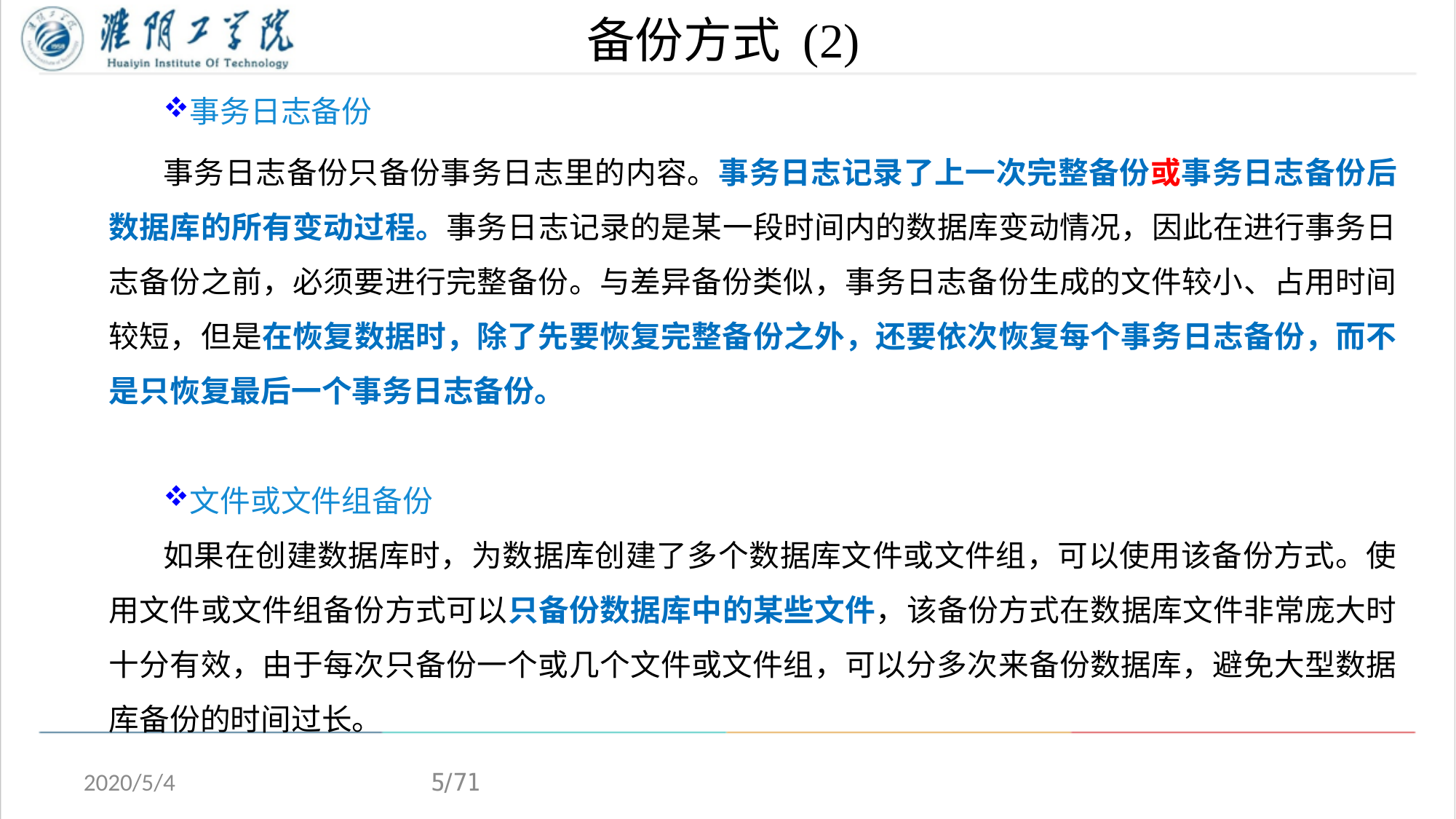

# 备份方式 (2)
事务日志备份
事务日志备份只备份事务日志里的内容。事务日志记录了上一次完整备份或事务日志备份后数据库的所有变动过程。事务日志记录的是某一段时间内的数据库变动情况，因此在进行事务日志备份之前，必须要进行完整备份。与差异备份类似，事务日志备份生成的文件较小、占用时间较短，但是在恢复数据时，除了先要恢复完整备份之外，还要依次恢复每个事务日志备份，而不是只恢复最后一个事务日志备份。

文件或文件组备份
如果在创建数据库时，为数据库创建了多个数据库文件或文件组，可以使用该备份方式。使用文件或文件组备份方式可以只备份数据库中的某些文件，该备份方式在数据库文件非常庞大时十分有效，由于每次只备份一个或几个文件或文件组，可以分多次来备份数据库，避免大型数据库备份的时间过长。
5/71
2020/5/4